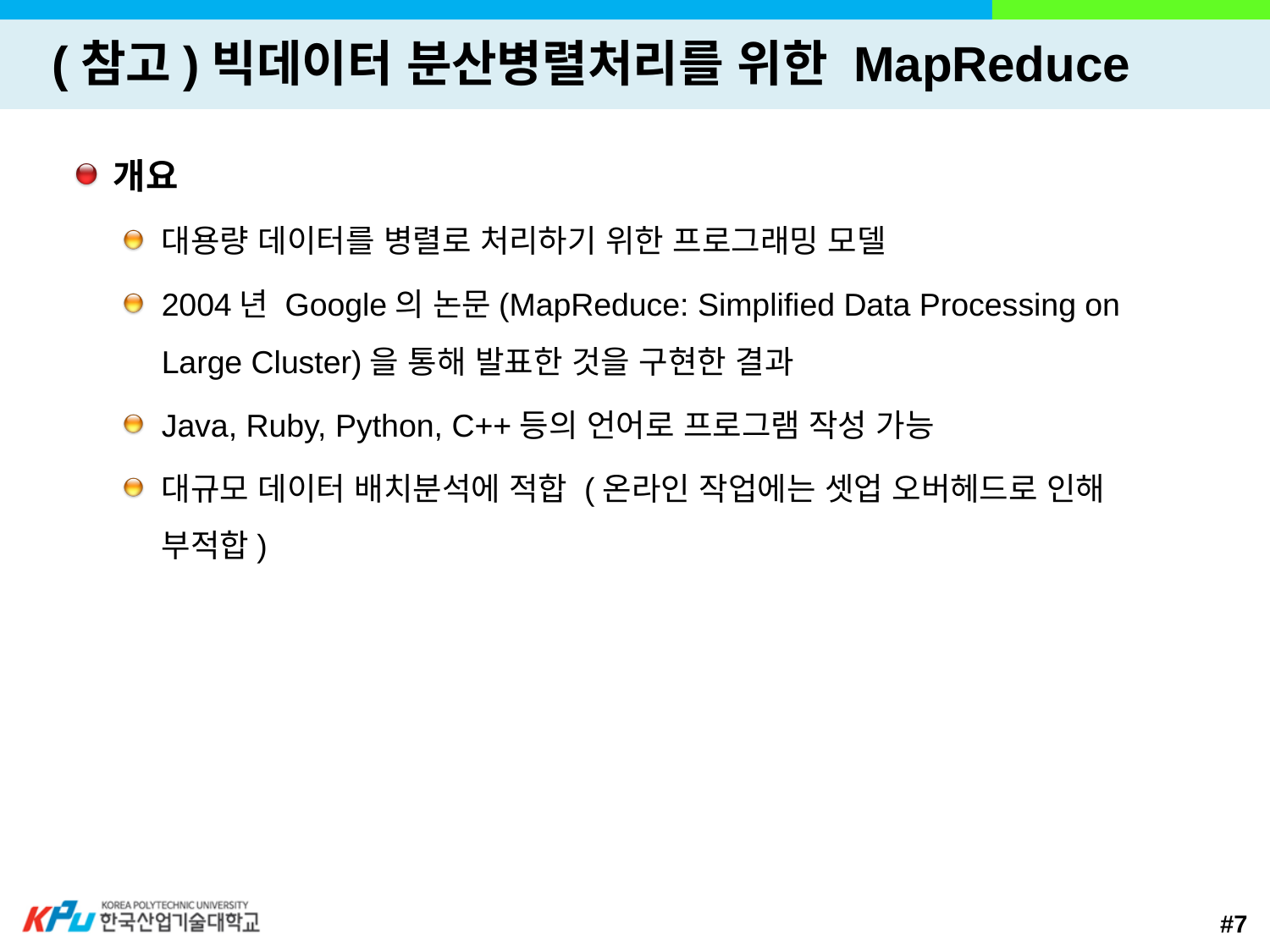

# (참고)빅데이터 분산병렬처리를 위한 MapReduce
개요
대용량 데이터를 병렬로 처리하기 위한 프로그래밍 모델
2004년 Google의 논문(MapReduce: Simplified Data Processing on Large Cluster)을 통해 발표한 것을 구현한 결과
Java, Ruby, Python, C++등의 언어로 프로그램 작성 가능
대규모 데이터 배치분석에 적합 (온라인 작업에는 셋업 오버헤드로 인해 부적합)